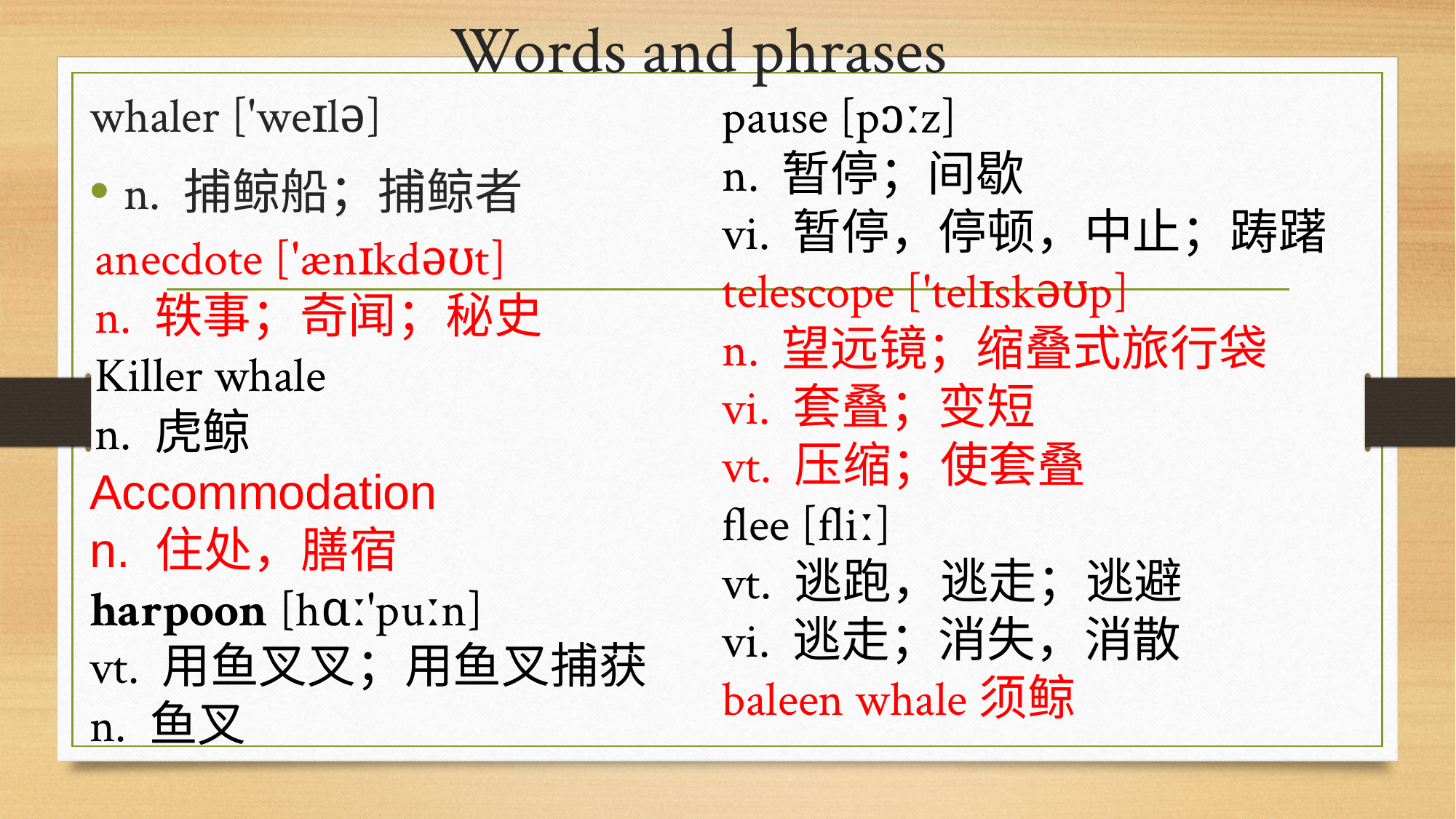

# Words and phrases
whaler ['weɪlə]
n. 捕鲸船；捕鲸者

pause [pɔːz]
n. 暂停；间歇
vi. 暂停，停顿，中止；踌躇
telescope ['telɪskəʊp]
n. 望远镜；缩叠式旅行袋
vi. 套叠；变短
vt. 压缩；使套叠
flee [fliː]
vt. 逃跑，逃走；逃避
vi. 逃走；消失，消散
baleen whale须鲸

anecdote ['ænɪkdəʊt]
n. 轶事；奇闻；秘史
Killer whale
n. 虎鲸
Accommodation
n. 住处，膳宿
harpoon [hɑː'puːn]
vt. 用鱼叉叉；用鱼叉捕获
n. 鱼叉